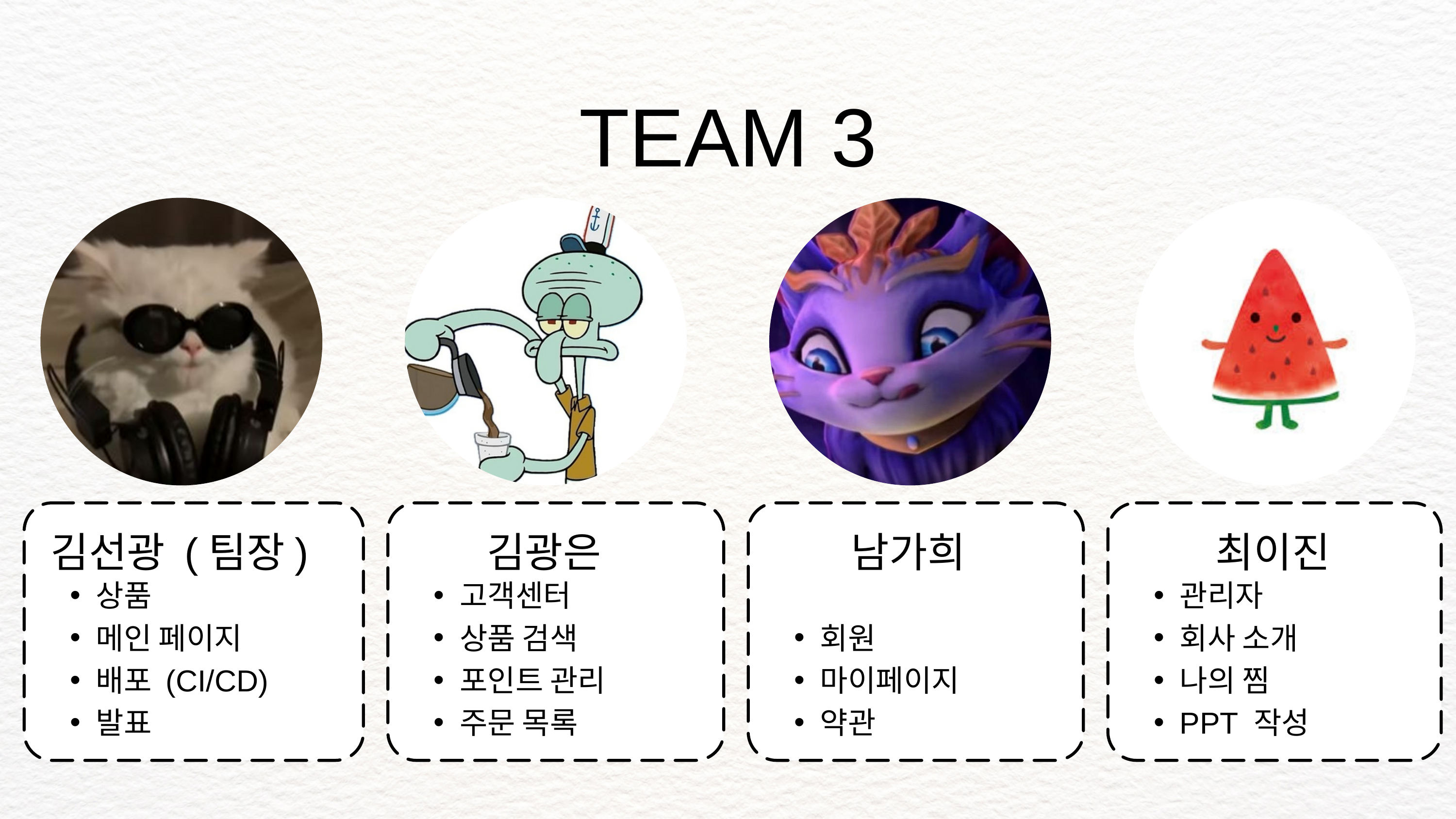

TEAM 3

상품
메인 페이지
배포 (CI/CD)
발표

고객센터
상품 검색
포인트 관리
주문 목록

회원
마이페이지
약관

관리자
회사 소개
나의 찜
PPT 작성
김선광 (팀장)
김광은
남가희
최이진